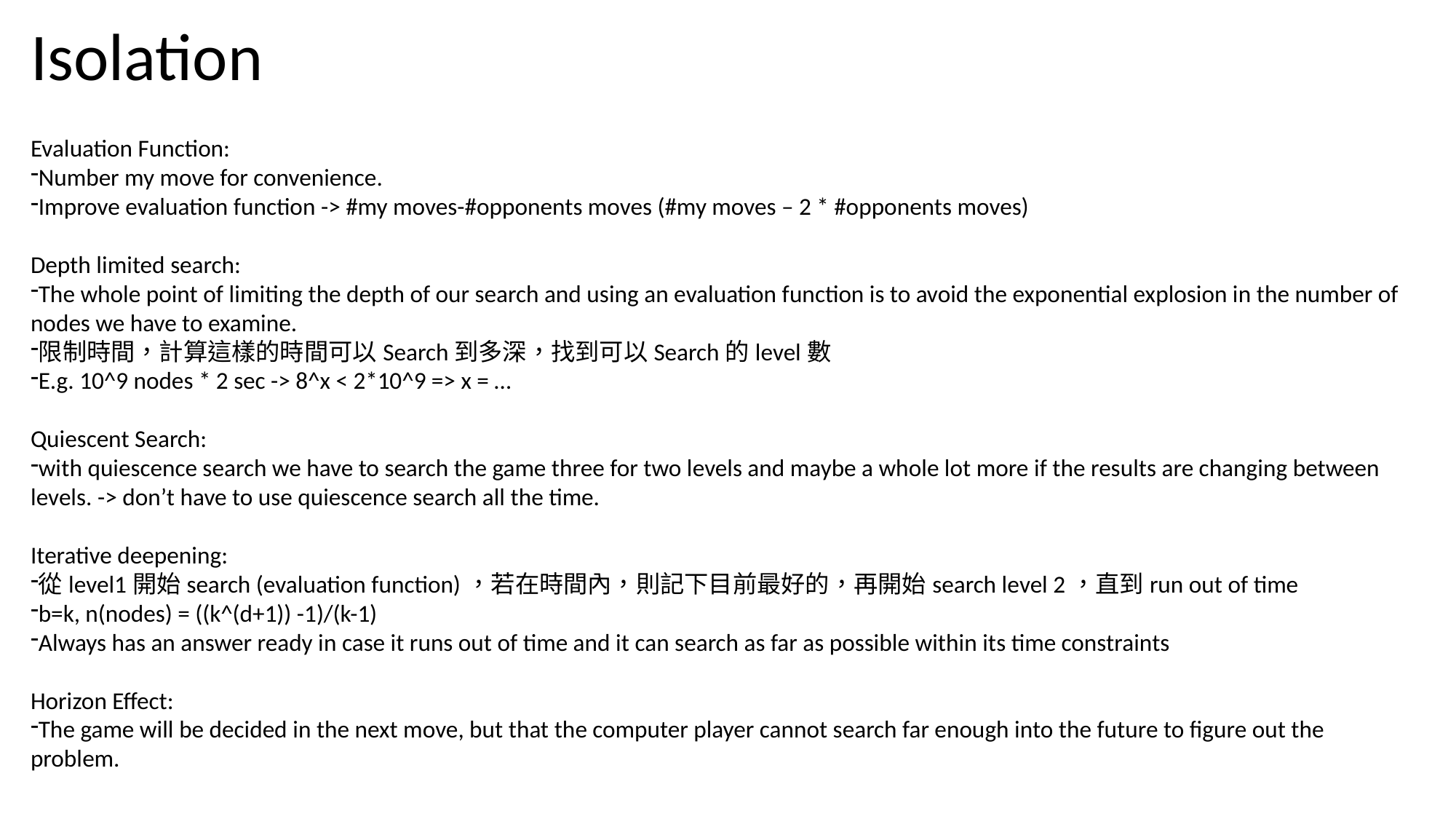

# Isolation
Evaluation Function:
Number my move for convenience.
Improve evaluation function -> #my moves-#opponents moves (#my moves – 2 * #opponents moves)

Depth limited search:
The whole point of limiting the depth of our search and using an evaluation function is to avoid the exponential explosion in the number of nodes we have to examine.
限制時間，計算這樣的時間可以Search到多深，找到可以Search的level數
E.g. 10^9 nodes * 2 sec -> 8^x < 2*10^9 => x = …

Quiescent Search:
with quiescence search we have to search the game three for two levels and maybe a whole lot more if the results are changing between levels. -> don’t have to use quiescence search all the time.

Iterative deepening:
從level1開始search (evaluation function)，若在時間內，則記下目前最好的，再開始search level 2，直到run out of time
b=k, n(nodes) = ((k^(d+1)) -1)/(k-1)
Always has an answer ready in case it runs out of time and it can search as far as possible within its time constraints

Horizon Effect:
The game will be decided in the next move, but that the computer player cannot search far enough into the future to figure out the problem.